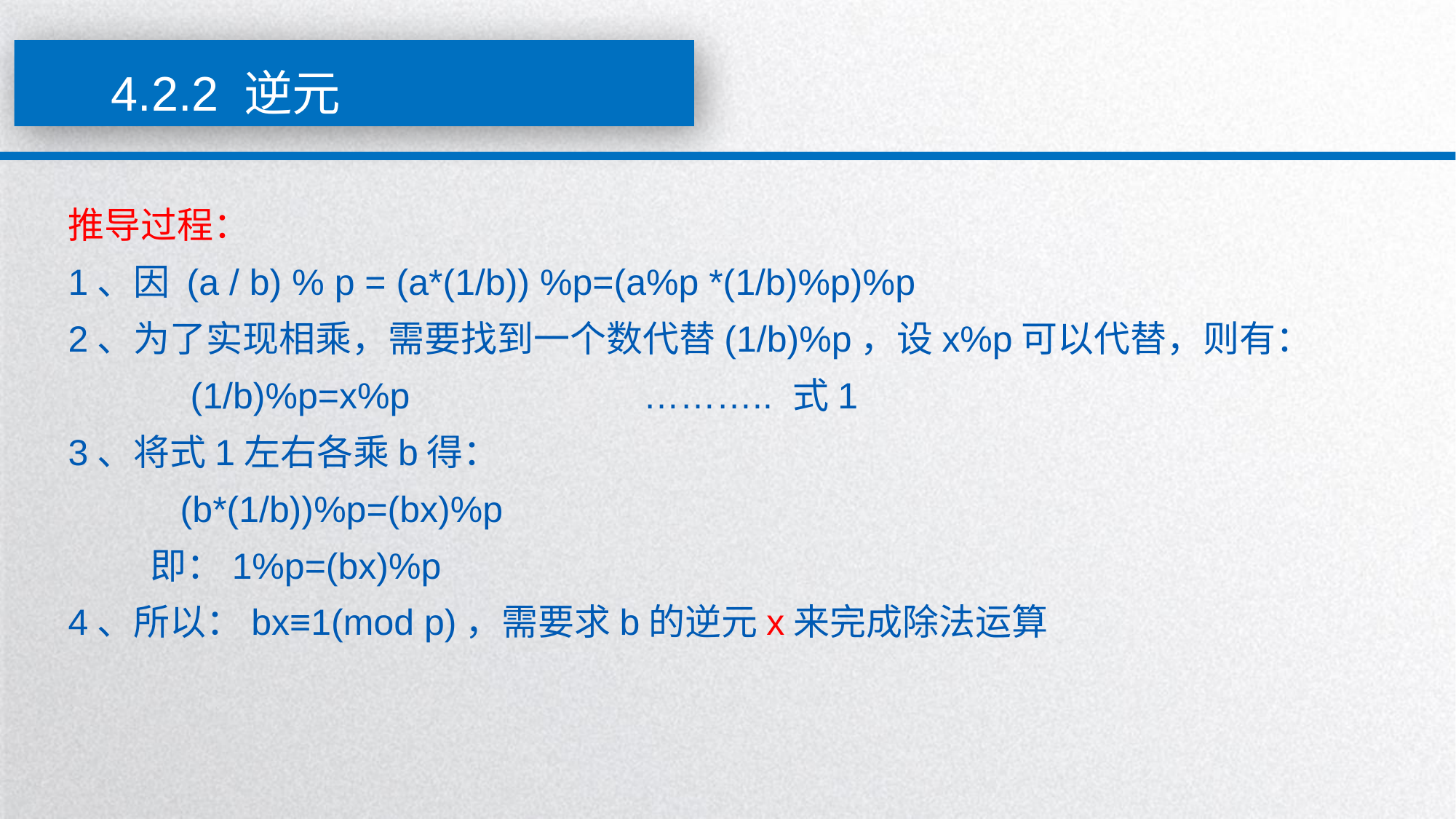

4.2.2 逆元
推导过程：
1、因 (a / b) % p = (a*(1/b)) %p=(a%p *(1/b)%p)%p
2、为了实现相乘，需要找到一个数代替(1/b)%p，设x%p可以代替，则有：
            (1/b)%p=x%p                       ……….. 式1
3、将式1左右各乘b得：
           (b*(1/b))%p=(bx)%p
         即：1%p=(bx)%p
4、所以：bx≡1(mod p)，需要求b的逆元x来完成除法运算